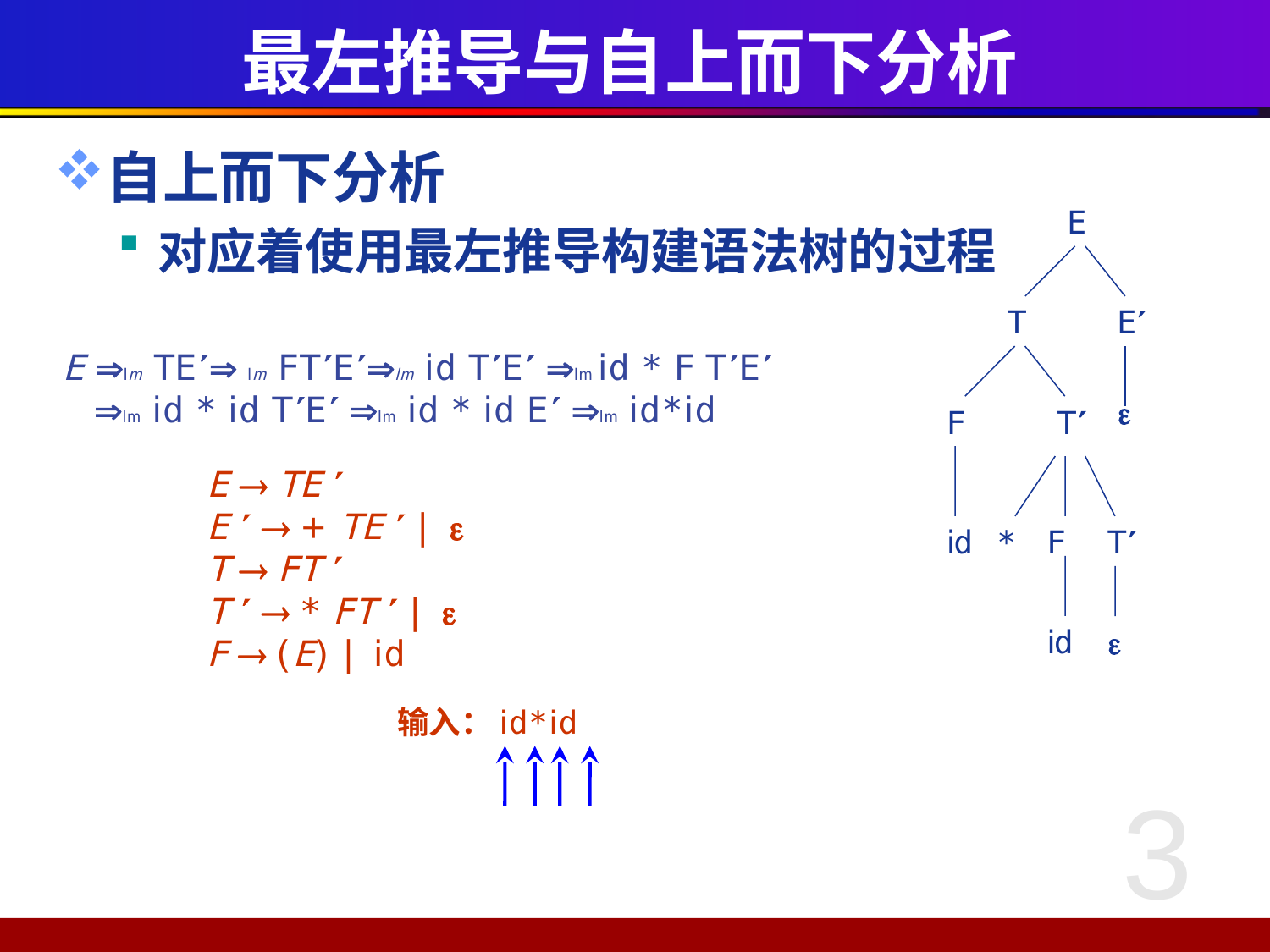

# 最左推导与自上而下分析
自上而下分析
对应着使用最左推导构建语法树的过程
E

T
E′
E ⇒lm TE′⇒ lm FT′E′⇒lm id T′E′ ⇒lm id * F T′E′
   ⇒lm id * id T′E′ ⇒lm id * id E′ ⇒lm id*id

F
T′

ε

id
E → TE ′
E ′ → + TE ′ | ε
T → FT ′
T ′ → * FT ′ | ε
F → (E) | id

*
F
T′

id

ε
输入：id*id